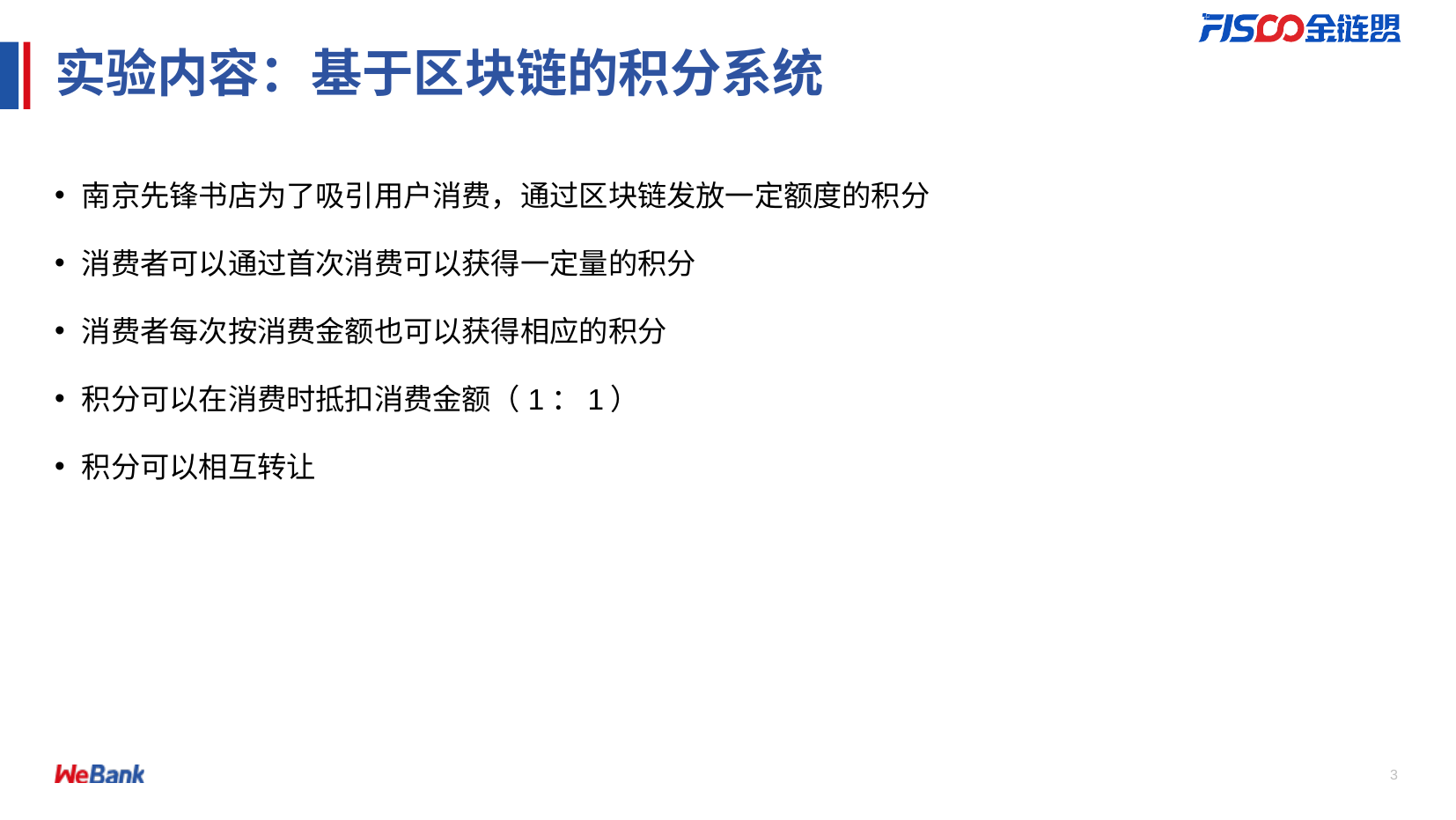

# 实验内容：基于区块链的积分系统
南京先锋书店为了吸引用户消费，通过区块链发放一定额度的积分
消费者可以通过首次消费可以获得一定量的积分
消费者每次按消费金额也可以获得相应的积分
积分可以在消费时抵扣消费金额（1：1）
积分可以相互转让

3